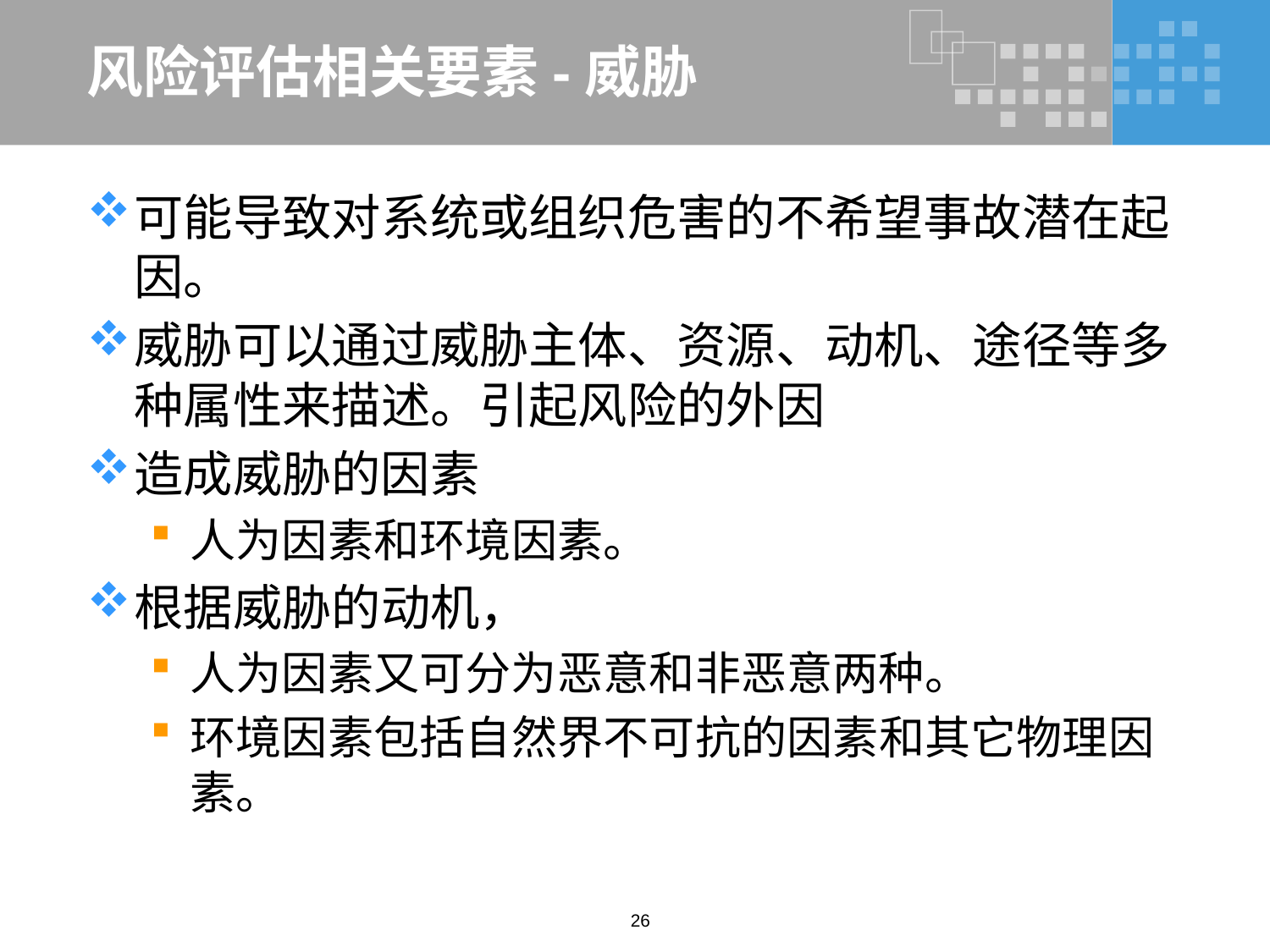

# 风险评估相关要素-威胁
可能导致对系统或组织危害的不希望事故潜在起因。
威胁可以通过威胁主体、资源、动机、途径等多种属性来描述。引起风险的外因
造成威胁的因素
人为因素和环境因素。
根据威胁的动机，
人为因素又可分为恶意和非恶意两种。
环境因素包括自然界不可抗的因素和其它物理因素。

26